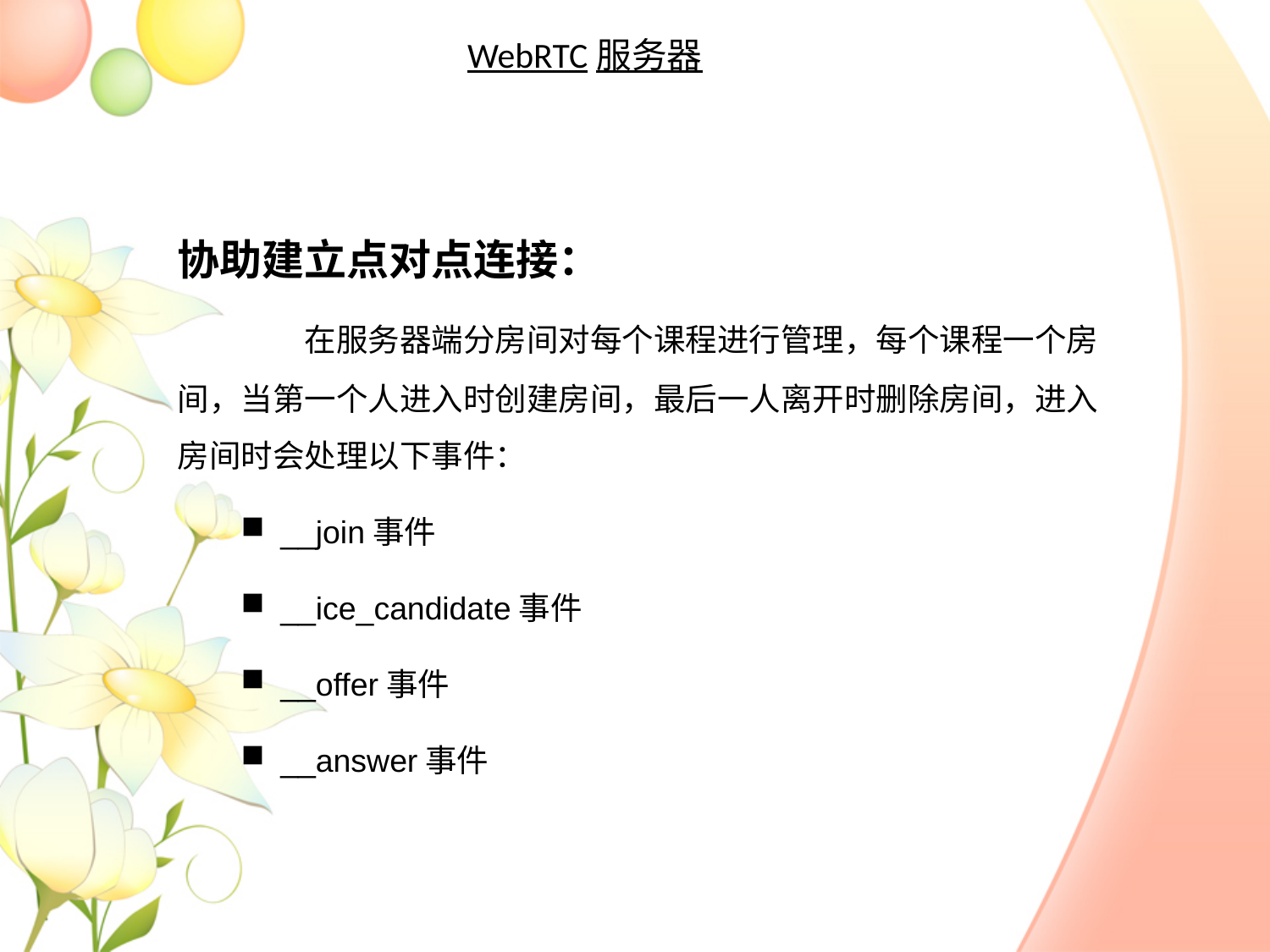

WebRTC服务器
协助建立点对点连接：
	在服务器端分房间对每个课程进行管理，每个课程一个房间，当第一个人进入时创建房间，最后一人离开时删除房间，进入房间时会处理以下事件：
__join事件
__ice_candidate事件
__offer事件
__answer事件